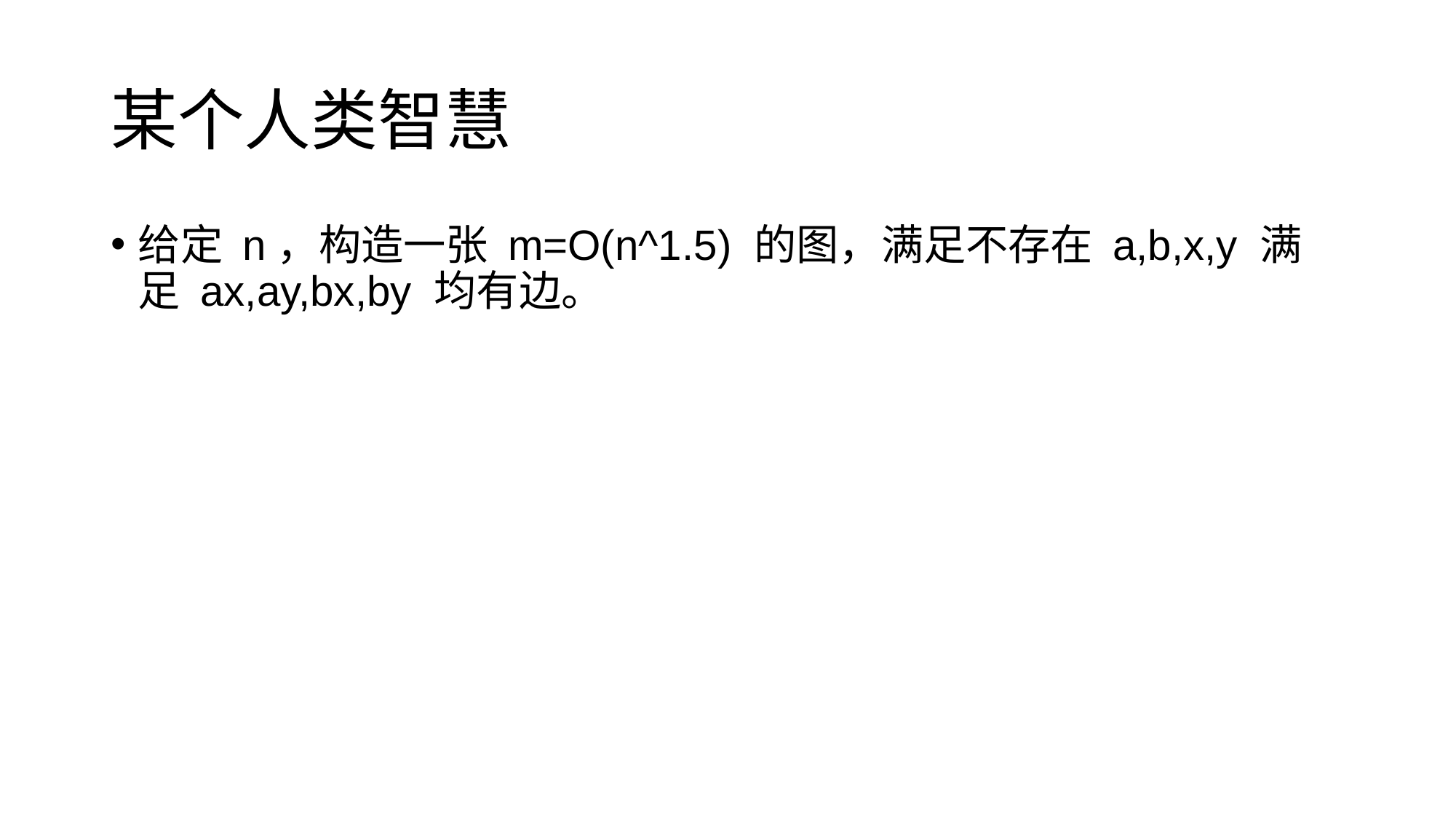

# 某个人类智慧
给定 n，构造一张 m=O(n^1.5) 的图，满足不存在 a,b,x,y 满足 ax,ay,bx,by 均有边。